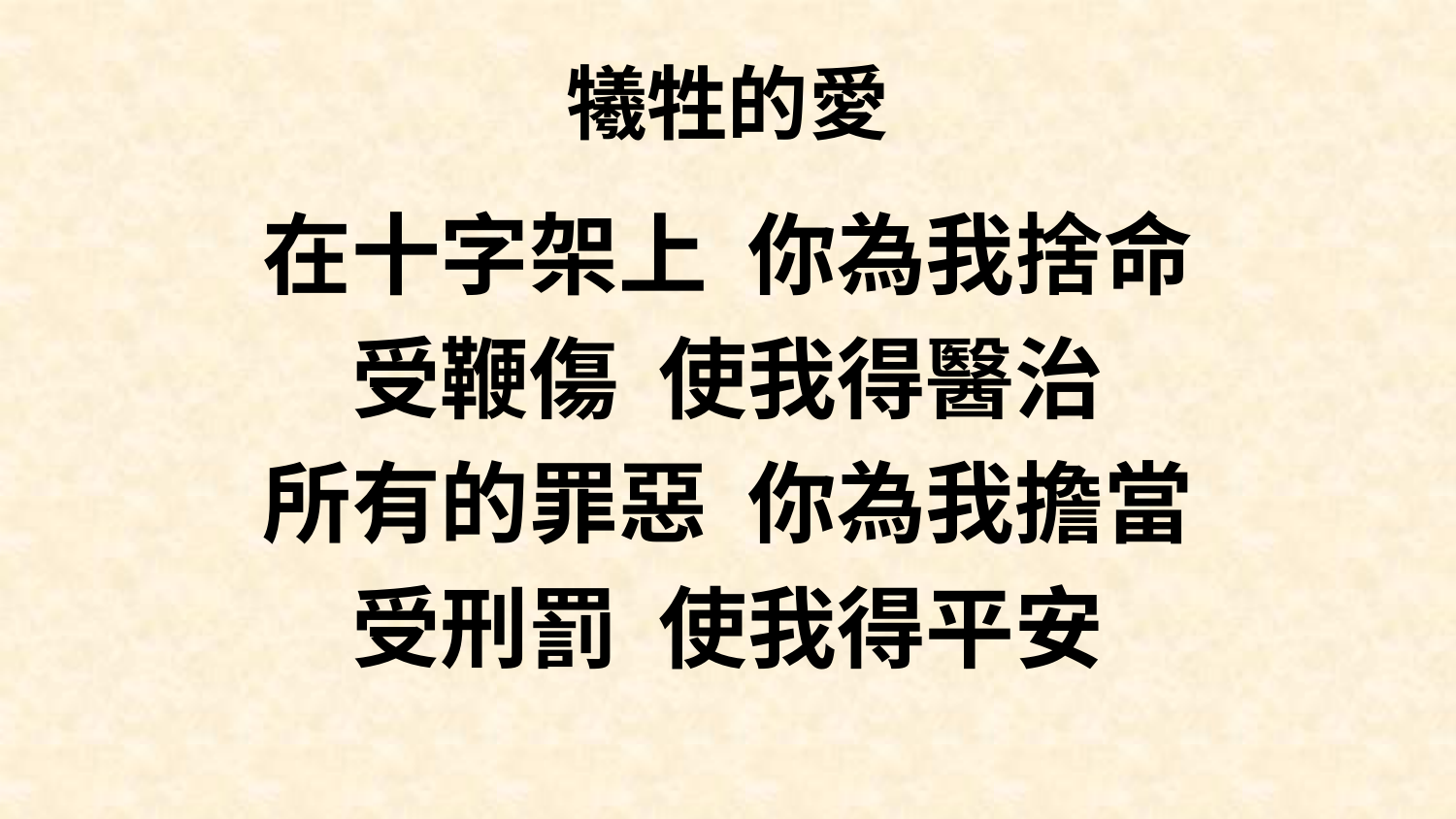

# 犧牲的愛
在十字架上  你為我捨命
受鞭傷  使我得醫治
所有的罪惡  你為我擔當
受刑罰  使我得平安